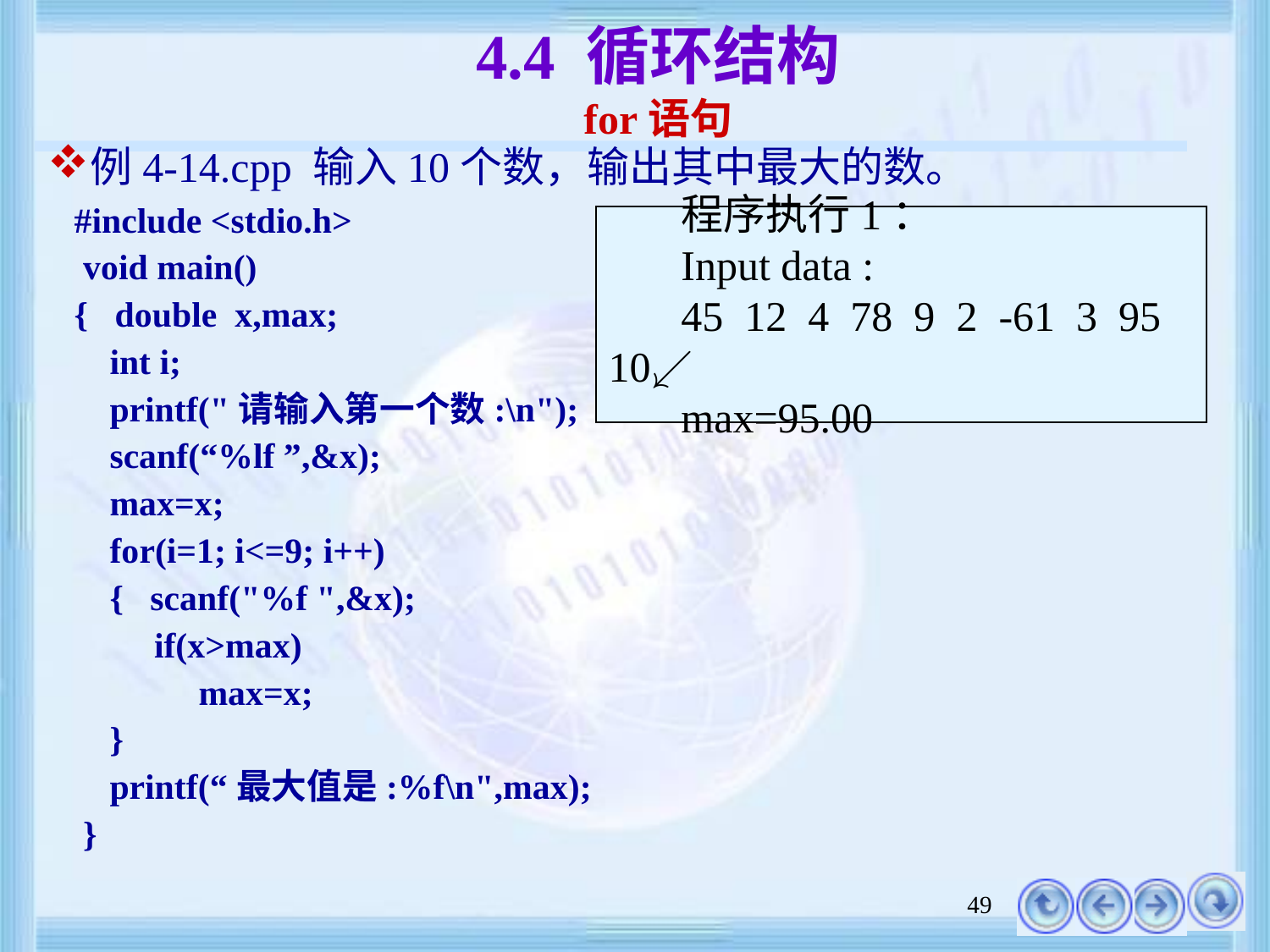

# 4.4 循环结构 for语句
例4-14.cpp 输入10个数，输出其中最大的数。
   #include <stdio.h>
    void main()
   {   double  x,max;
       int i;
       printf("请输入第一个数:\n");
       scanf(“%lf ”,&x);
       max=x;
       for(i=1; i<=9; i++)
       {   scanf("%f ",&x);
            if(x>max)
                 max=x;
       }
       printf(“最大值是:%f\n",max);
    }
程序执行1：
Input data :
45  12  4  78  9  2  -61  3  95  10↙
max=95.00
49